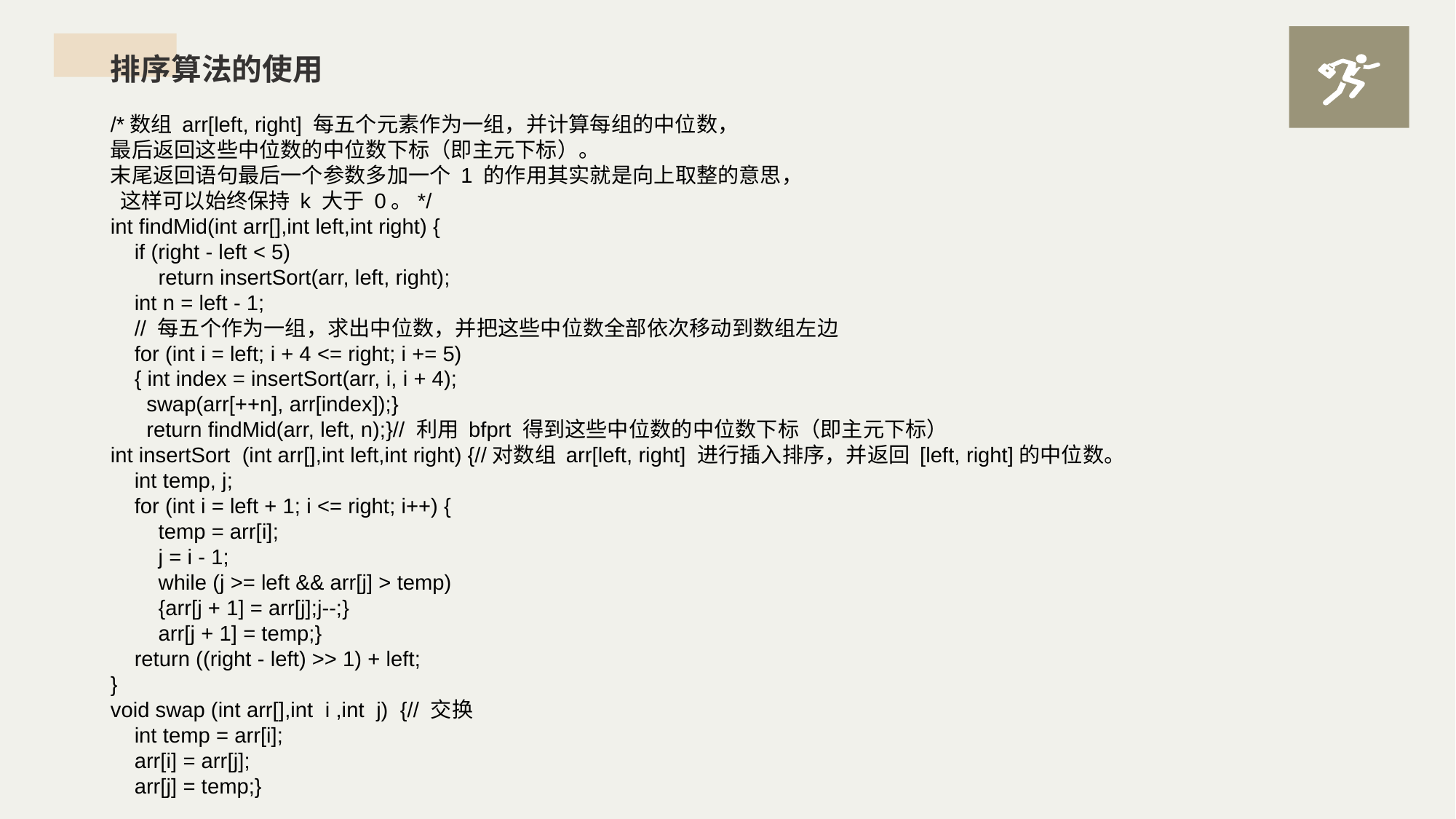

排序算法的使用

/*数组 arr[left, right] 每五个元素作为一组，并计算每组的中位数，
最后返回这些中位数的中位数下标（即主元下标）。
末尾返回语句最后一个参数多加一个 1 的作用其实就是向上取整的意思，
 这样可以始终保持 k 大于 0。*/
int findMid(int arr[],int left,int right) {
    if (right - left < 5)
        return insertSort(arr, left, right);
    int n = left - 1;
    // 每五个作为一组，求出中位数，并把这些中位数全部依次移动到数组左边
    for (int i = left; i + 4 <= right; i += 5)
    { int index = insertSort(arr, i, i + 4);
      swap(arr[++n], arr[index]);}
      return findMid(arr, left, n);}// 利用 bfprt 得到这些中位数的中位数下标（即主元下标）
int insertSort  (int arr[],int left,int right) {//对数组 arr[left, right] 进行插入排序，并返回 [left, right]的中位数。
    int temp, j;
    for (int i = left + 1; i <= right; i++) {
        temp = arr[i];
        j = i - 1;
        while (j >= left && arr[j] > temp)
        {arr[j + 1] = arr[j];j--;}
        arr[j + 1] = temp;}
    return ((right - left) >> 1) + left;
}
void swap (int arr[],int  i ,int  j)  {// 交换
    int temp = arr[i];
    arr[i] = arr[j];
    arr[j] = temp;}